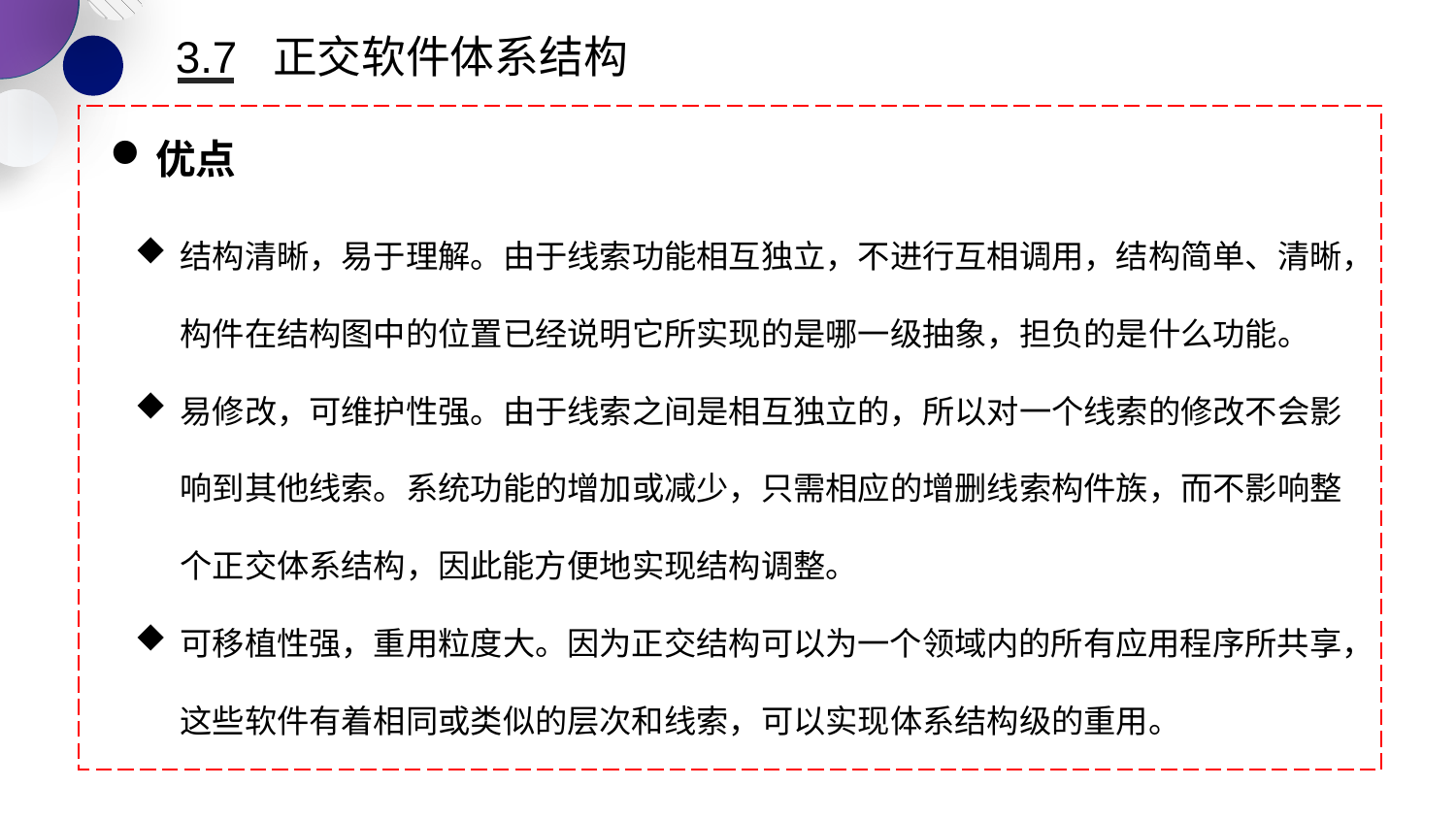

3.7  正交软件体系结构

优点
结构清晰，易于理解。由于线索功能相互独立，不进行互相调用，结构简单、清晰，构件在结构图中的位置已经说明它所实现的是哪一级抽象，担负的是什么功能。
易修改，可维护性强。由于线索之间是相互独立的，所以对一个线索的修改不会影响到其他线索。系统功能的增加或减少，只需相应的增删线索构件族，而不影响整个正交体系结构，因此能方便地实现结构调整。
可移植性强，重用粒度大。因为正交结构可以为一个领域内的所有应用程序所共享，这些软件有着相同或类似的层次和线索，可以实现体系结构级的重用。